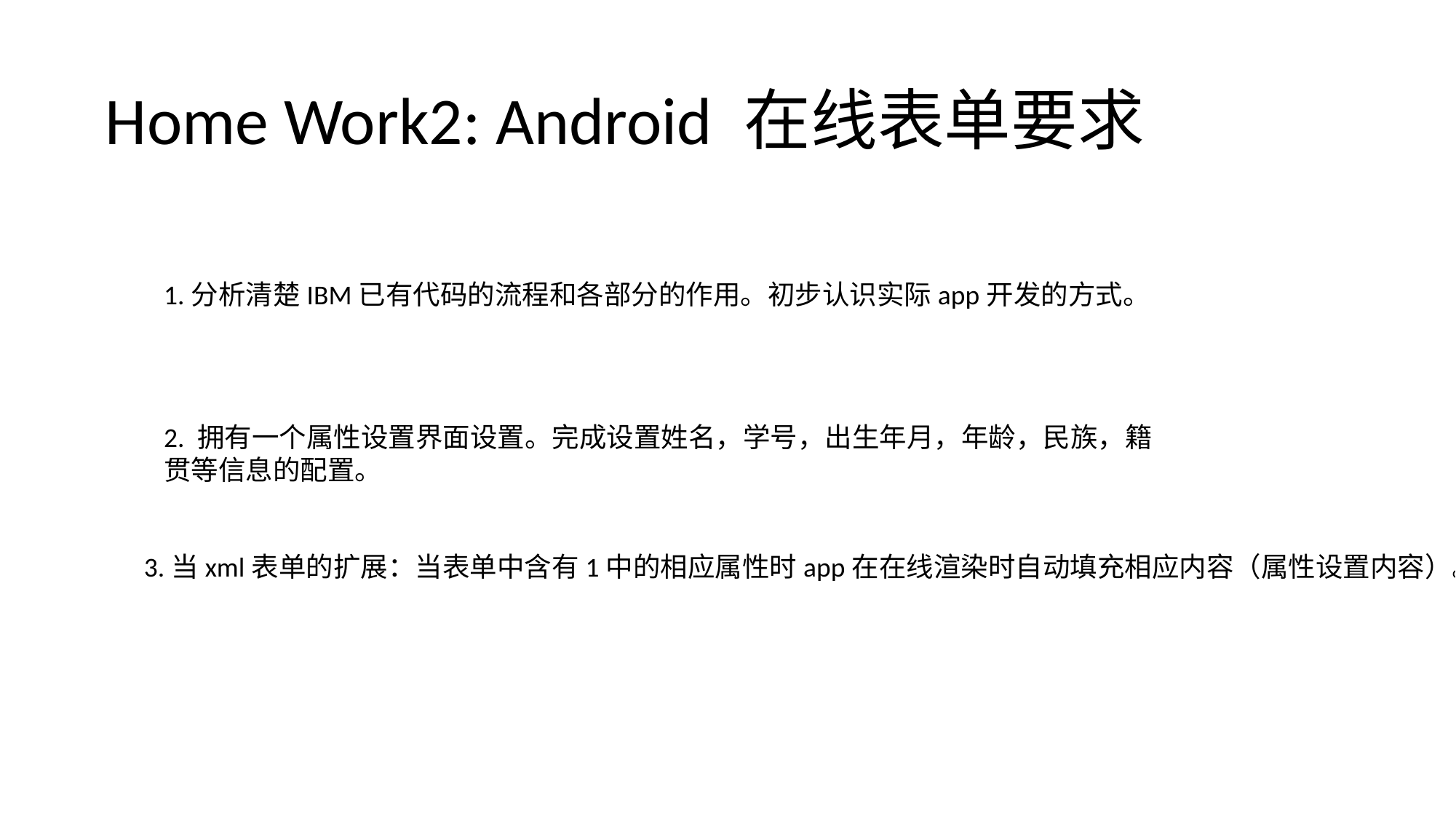

# Home Work2: Android 在线表单要求
1.分析清楚IBM已有代码的流程和各部分的作用。初步认识实际app开发的方式。
2. 拥有一个属性设置界面设置。完成设置姓名，学号，出生年月，年龄，民族，籍贯等信息的配置。
3.当xml表单的扩展：当表单中含有1中的相应属性时app在在线渲染时自动填充相应内容（属性设置内容）。